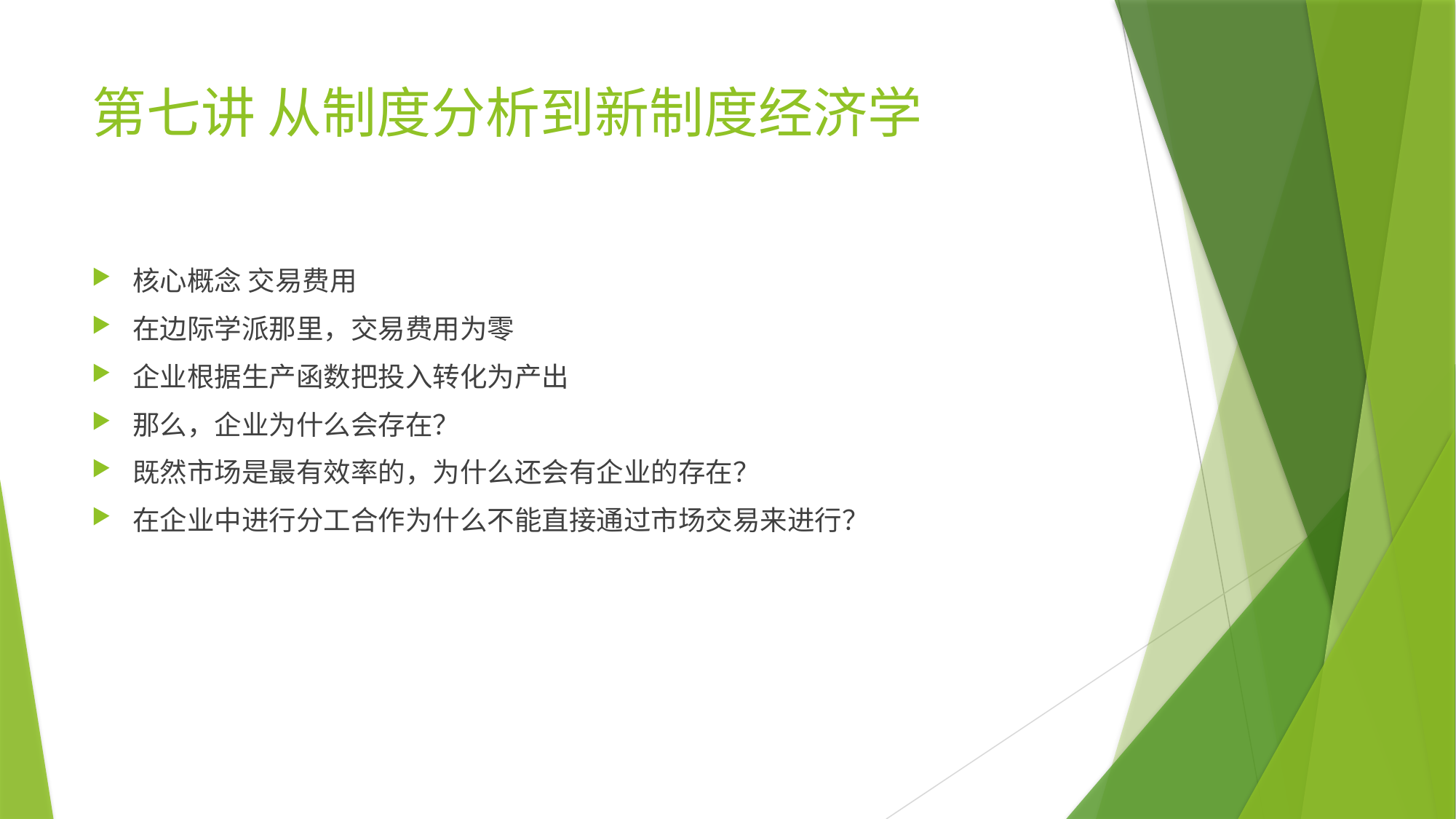

# 第七讲 从制度分析到新制度经济学
核心概念 交易费用
在边际学派那里，交易费用为零
企业根据生产函数把投入转化为产出
那么，企业为什么会存在？
既然市场是最有效率的，为什么还会有企业的存在？
在企业中进行分工合作为什么不能直接通过市场交易来进行？